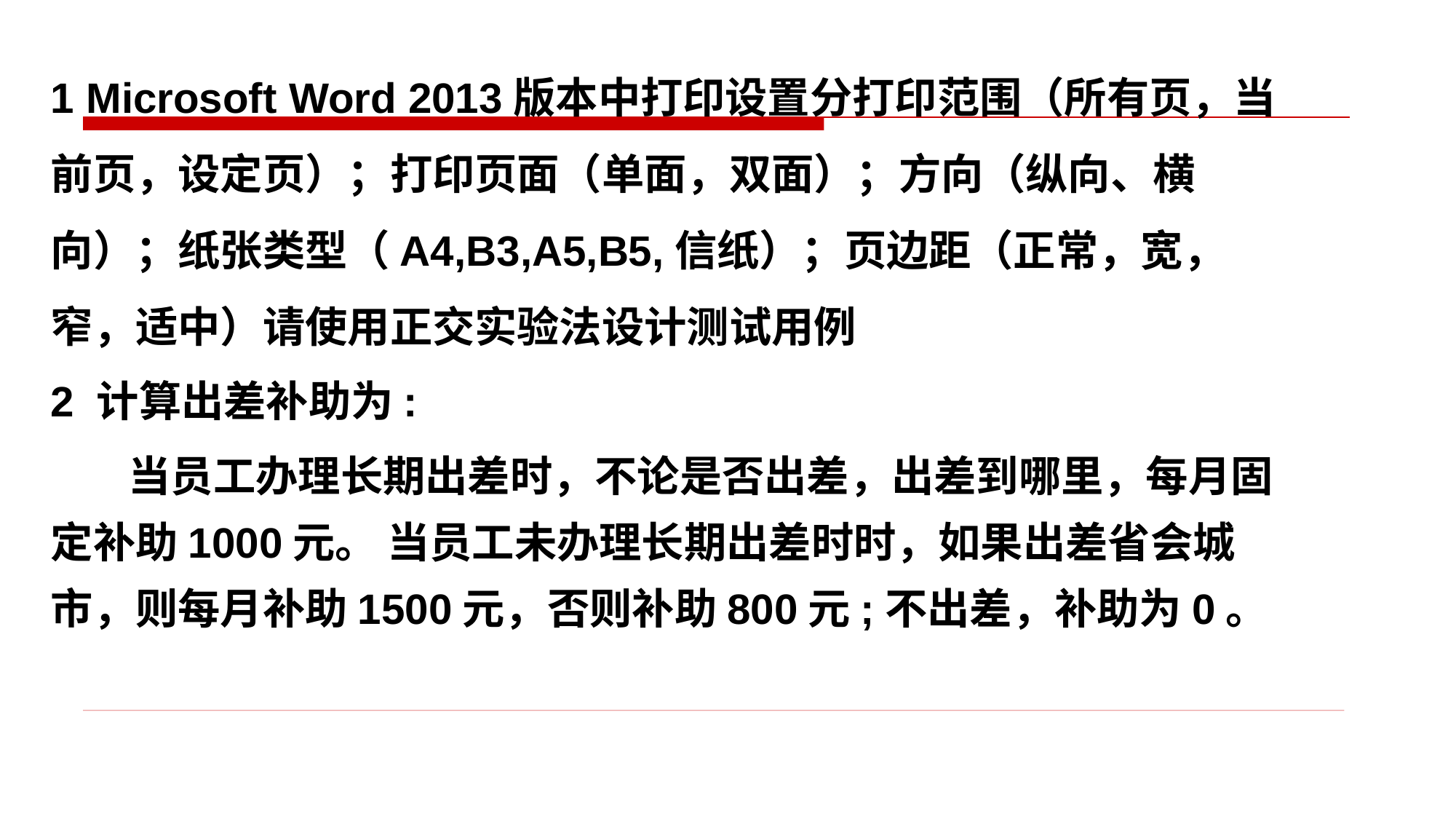

1 Microsoft Word 2013版本中打印设置分打印范围（所有页，当前页，设定页）；打印页面（单面，双面）；方向（纵向、横向）；纸张类型（A4,B3,A5,B5,信纸）；页边距（正常，宽，窄，适中）请使用正交实验法设计测试用例
2 计算出差补助为:
       当员工办理长期出差时，不论是否出差，出差到哪里，每月固定补助1000元。 当员工未办理长期出差时时，如果出差省会城市，则每月补助1500元，否则补助800元;不出差，补助为0。